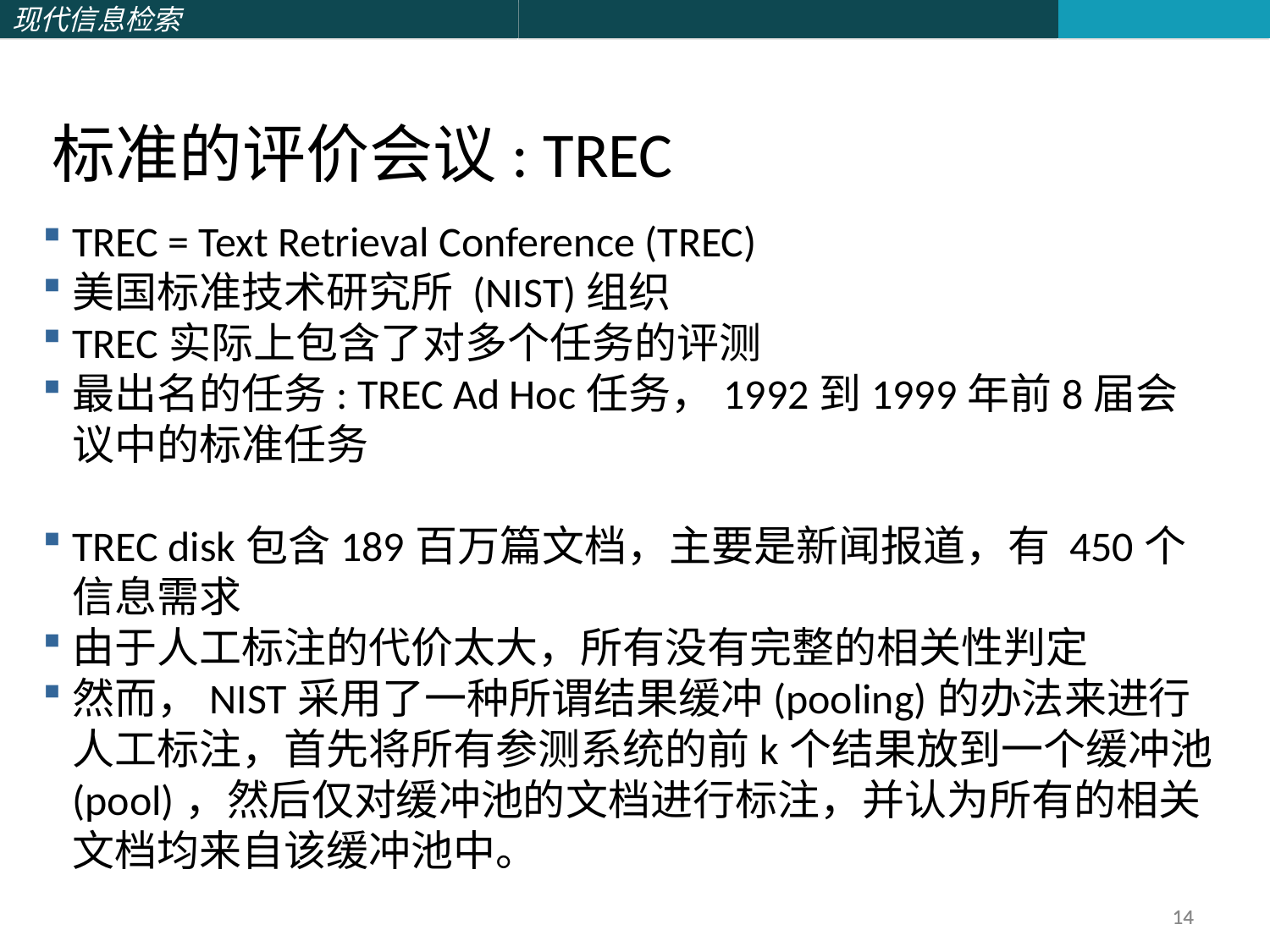

标准的评价会议: TREC
TREC = Text Retrieval Conference (TREC)
美国标准技术研究所 (NIST)组织
TREC实际上包含了对多个任务的评测
最出名的任务: TREC Ad Hoc任务，1992到1999年前8届会议中的标准任务

TREC disk包含189百万篇文档，主要是新闻报道，有 450个信息需求
由于人工标注的代价太大，所有没有完整的相关性判定
然而，NIST采用了一种所谓结果缓冲(pooling)的办法来进行人工标注，首先将所有参测系统的前k个结果放到一个缓冲池(pool)，然后仅对缓冲池的文档进行标注，并认为所有的相关文档均来自该缓冲池中。
14
14